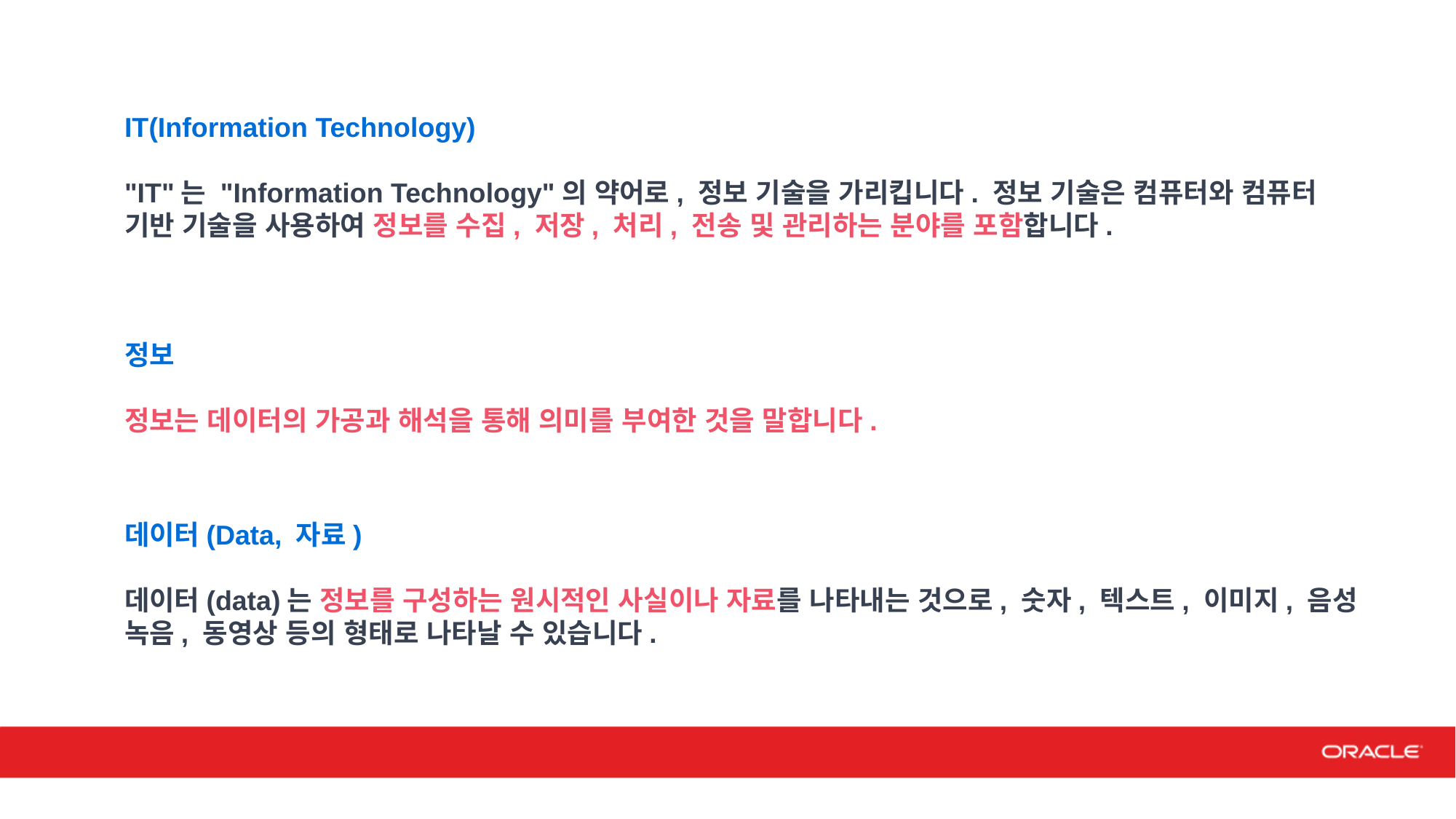

IT(Information Technology)

"IT"는 "Information Technology"의 약어로, 정보 기술을 가리킵니다. 정보 기술은 컴퓨터와 컴퓨터 기반 기술을 사용하여 정보를 수집, 저장, 처리, 전송 및 관리하는 분야를 포함합니다.
정보

정보는 데이터의 가공과 해석을 통해 의미를 부여한 것을 말합니다.
데이터(Data, 자료)

데이터(data)는 정보를 구성하는 원시적인 사실이나 자료를 나타내는 것으로, 숫자, 텍스트, 이미지, 음성 녹음, 동영상 등의 형태로 나타날 수 있습니다.